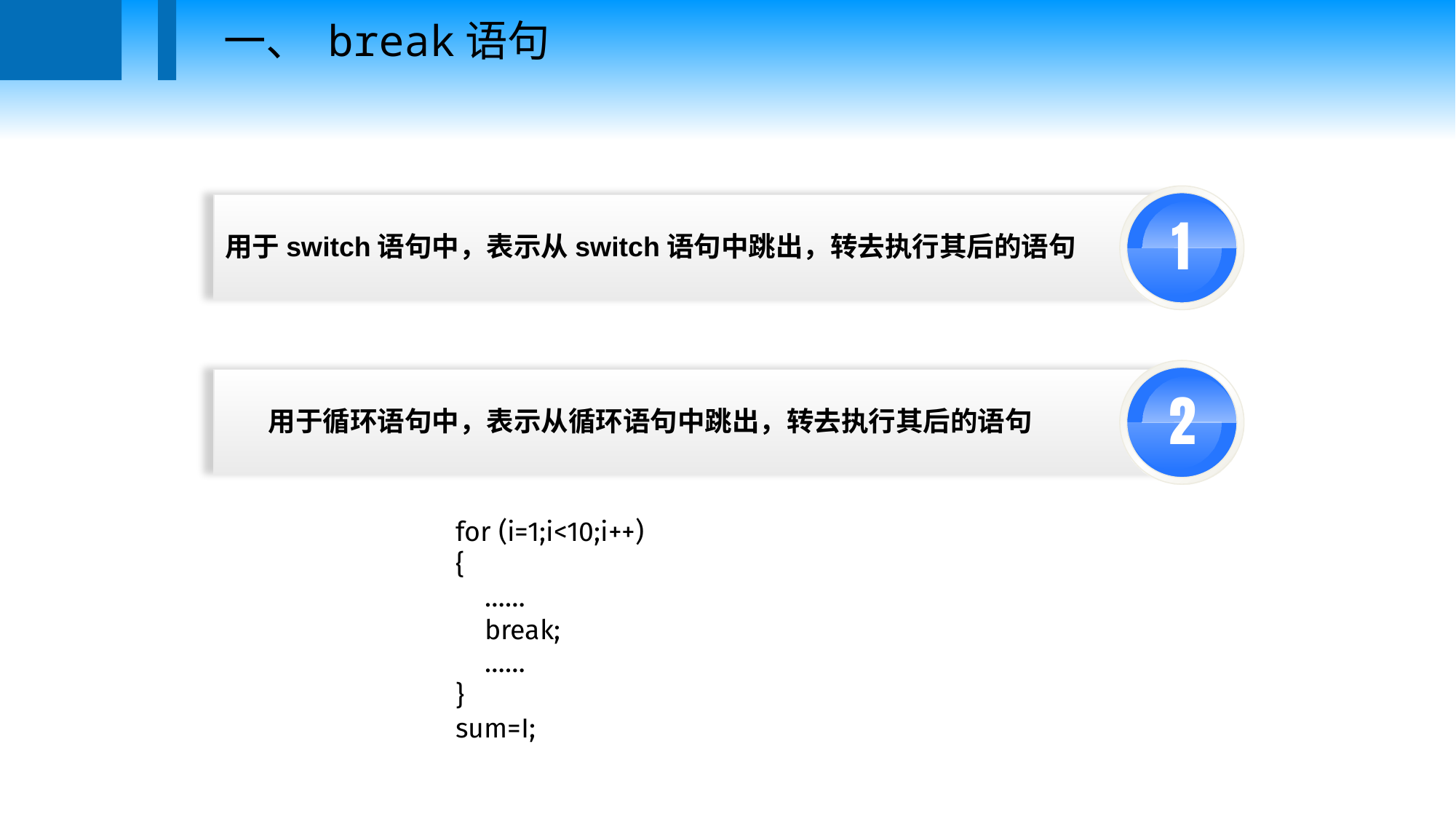

一、 break语句

1

单击此处添加段落文字内容

用于switch语句中，表示从switch语句中跳出，转去执行其后的语句

2

单击此处添加段落文字内容

用于循环语句中，表示从循环语句中跳出，转去执行其后的语句
for (i=1;i<10;i++)
{
    ……
    break;
    ……
}
sum=I;